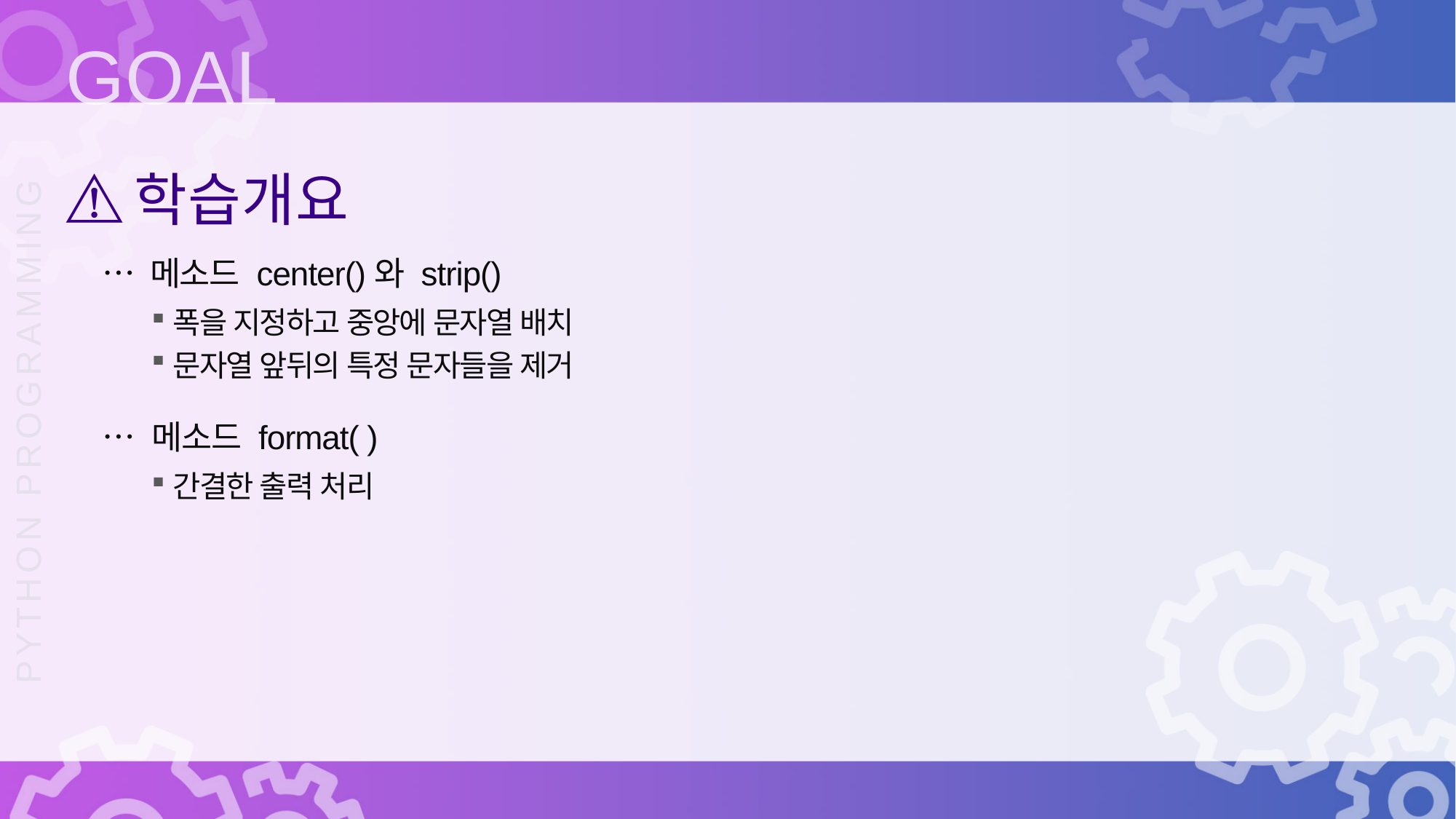

학습개요
… 메소드 center()와 strip()

… 메소드 format( )

폭을 지정하고 중앙에 문자열 배치
문자열 앞뒤의 특정 문자들을 제거
간결한 출력 처리